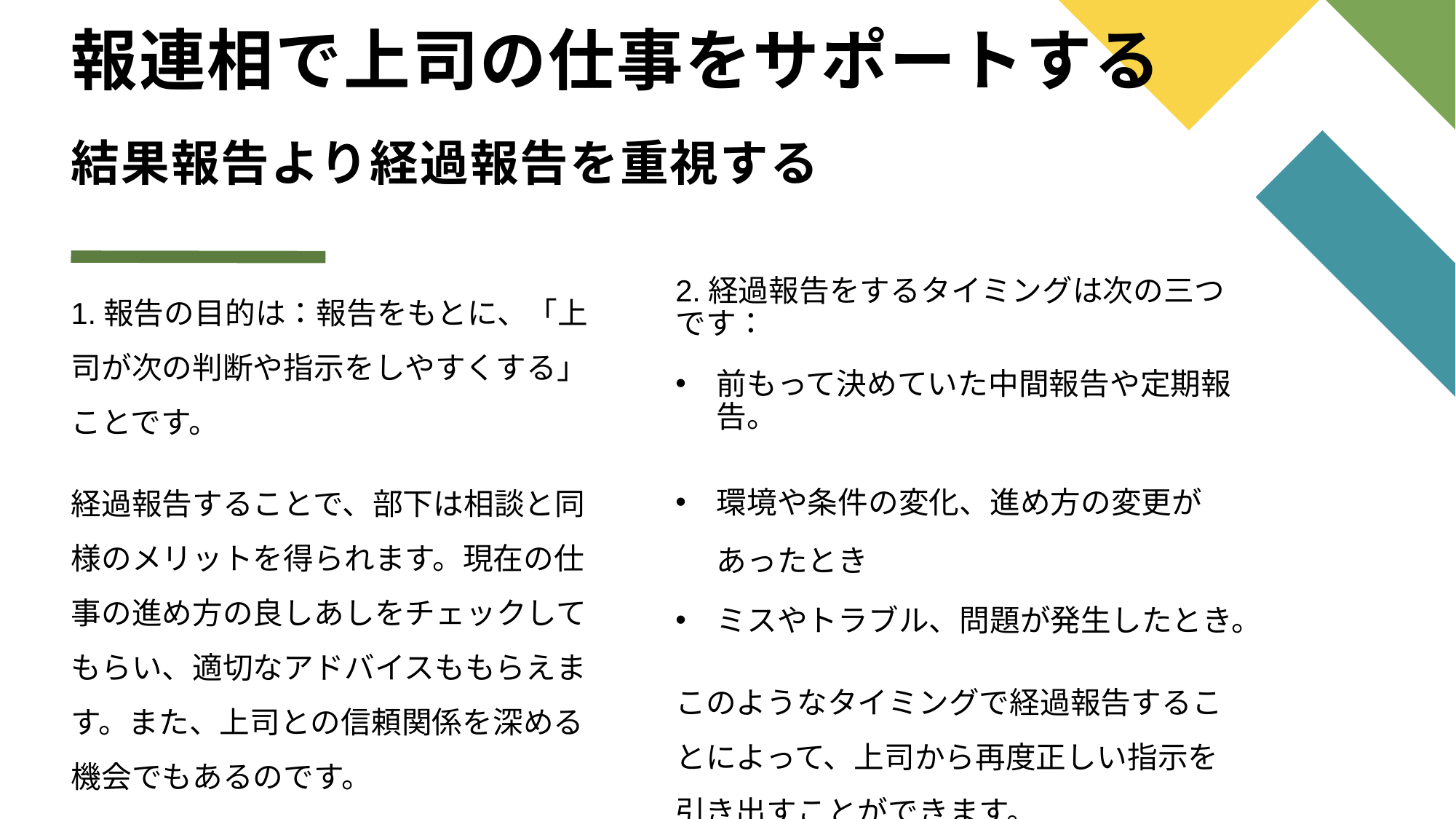

# 報連相で上司の仕事をサポートする
結果報告より経過報告を重視する

1.報告の目的は：報告をもとに、「上司が次の判断や指示をしやすくする」ことです。
経過報告することで、部下は相談と同様のメリットを得られます。現在の仕事の進め方の良しあしをチェックしてもらい、適切なアドバイスももらえます。また、上司との信頼関係を深める機会でもあるのです。
2.経過報告をするタイミングは次の三つです：
前もって決めていた中間報告や定期報告。
環境や条件の変化、進め方の変更があったとき
ミスやトラブル、問題が発生したとき。
このようなタイミングで経過報告することによって、上司から再度正しい指示を引き出すことができます。